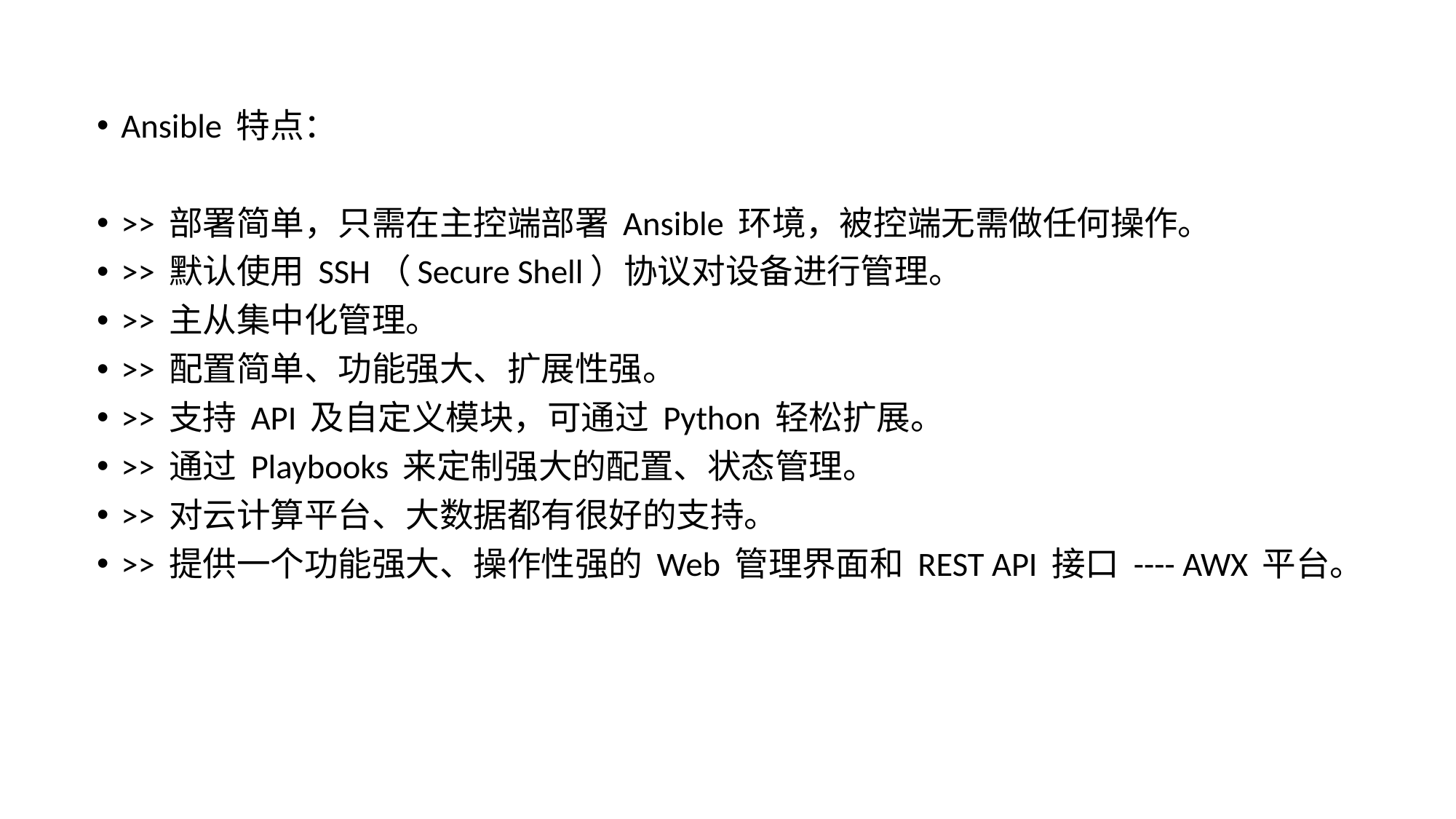

Ansible 特点：

>> 部署简单，只需在主控端部署 Ansible 环境，被控端无需做任何操作。
>> 默认使用 SSH（Secure Shell）协议对设备进行管理。
>> 主从集中化管理。
>> 配置简单、功能强大、扩展性强。
>> 支持 API 及自定义模块，可通过 Python 轻松扩展。
>> 通过 Playbooks 来定制强大的配置、状态管理。
>> 对云计算平台、大数据都有很好的支持。
>> 提供一个功能强大、操作性强的 Web 管理界面和 REST API 接口 ---- AWX 平台。